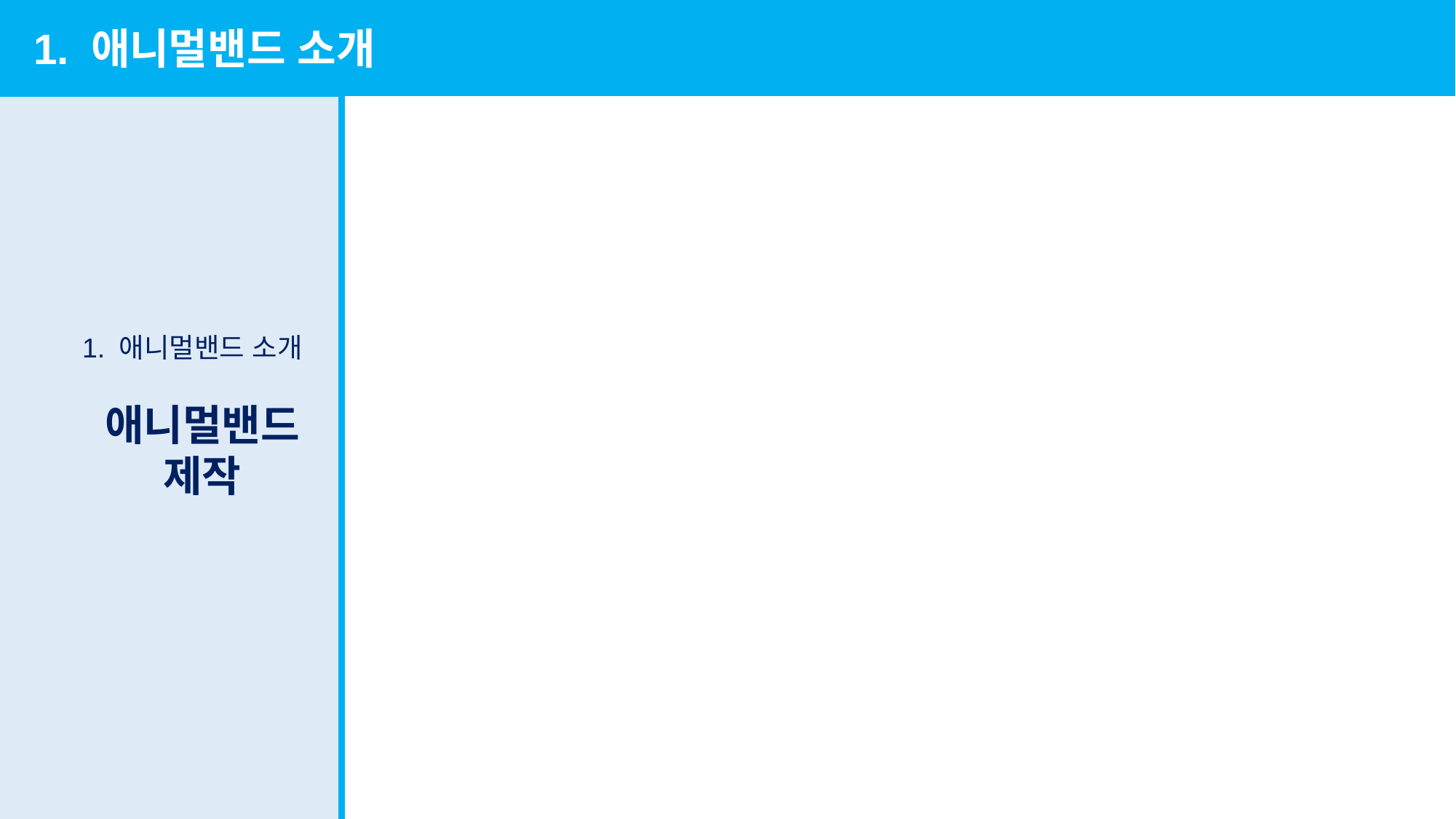

1. 애니멀밴드 소개

1. 애니멀밴드 소개
애니멀밴드
제작